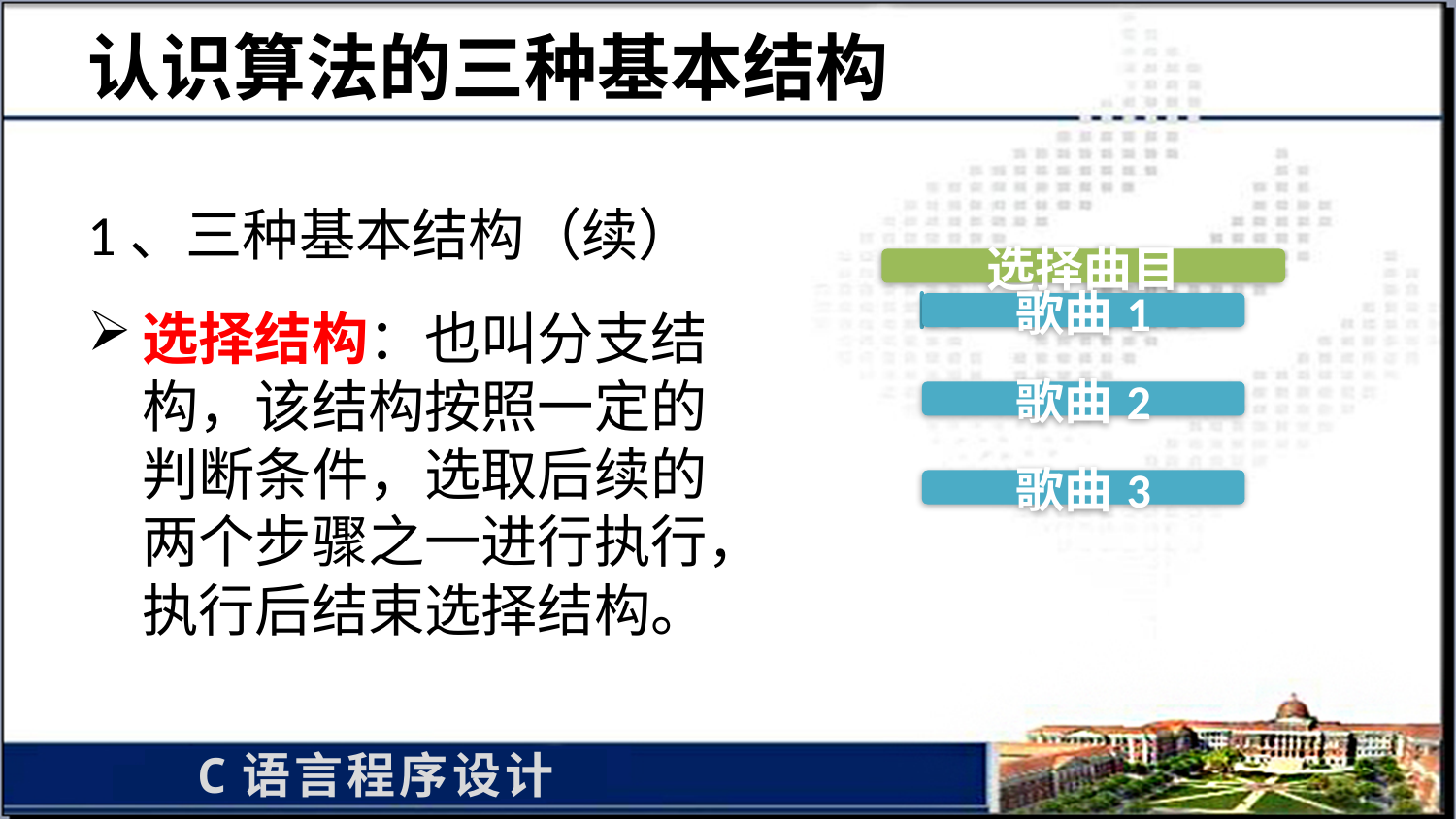

# 认识算法的三种基本结构
1、三种基本结构（续）
选择结构：也叫分支结构，该结构按照一定的判断条件，选取后续的两个步骤之一进行执行，执行后结束选择结构。
选择曲目
歌曲1
歌曲2
歌曲3